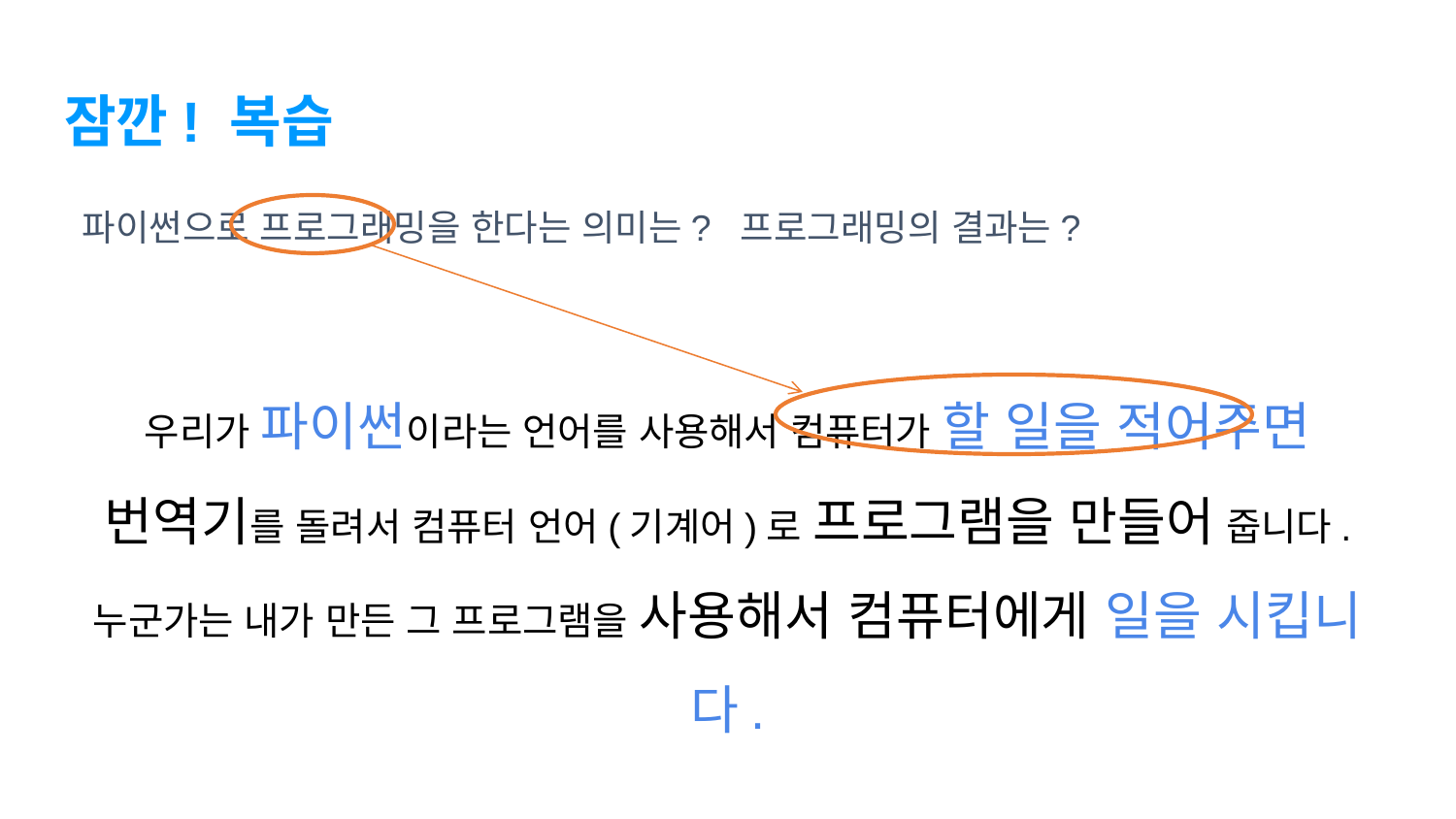

# 잠깐! 복습
파이썬으로 프로그래밍을 한다는 의미는?  프로그래밍의 결과는?

우리가 파이썬이라는 언어를 사용해서 컴퓨터가 할 일을 적어주면
번역기를 돌려서 컴퓨터 언어(기계어)로 프로그램을 만들어 줍니다.
누군가는 내가 만든 그 프로그램을 사용해서 컴퓨터에게 일을 시킵니다.